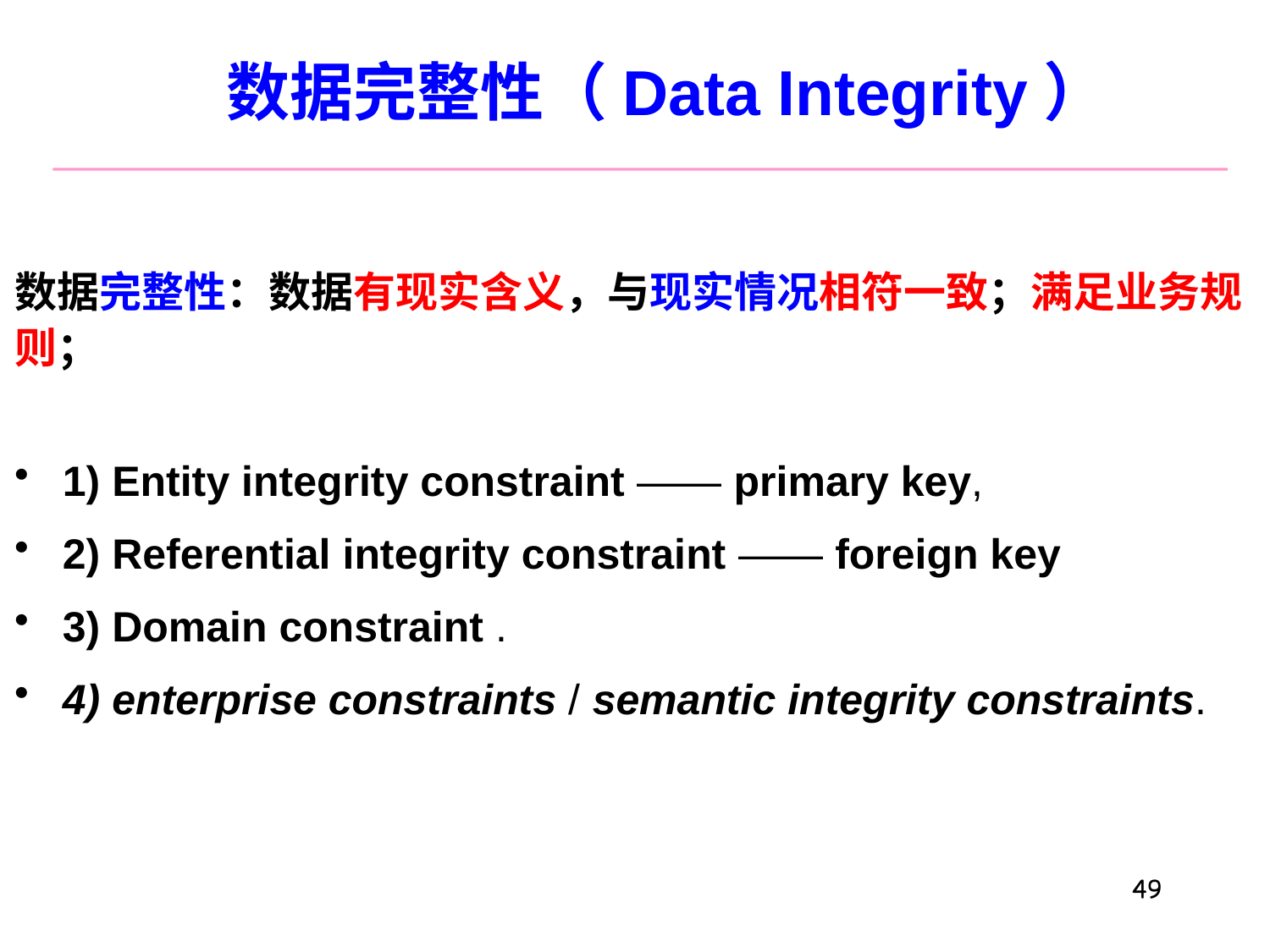

# 数据完整性（Data Integrity）
数据完整性：数据有现实含义，与现实情况相符一致；满足业务规则；

1) Entity integrity constraint —— primary key,
2) Referential integrity constraint —— foreign key
3) Domain constraint .
4) enterprise constraints / semantic integrity constraints.

49